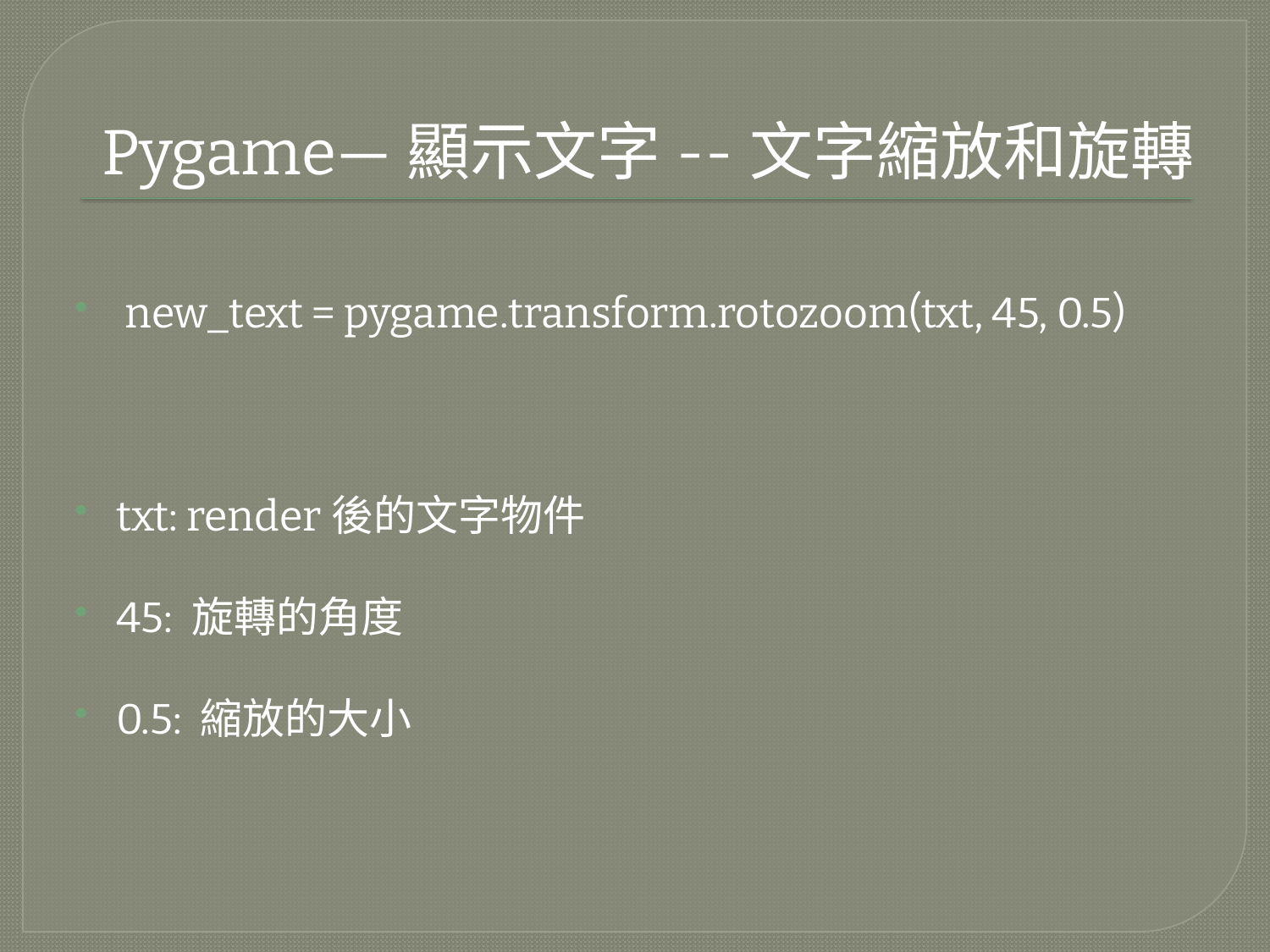

# Pygame—顯示文字--文字縮放和旋轉
 new_text = pygame.transform.rotozoom(txt, 45, 0.5)

txt: render後的文字物件
45: 旋轉的角度
0.5: 縮放的大小